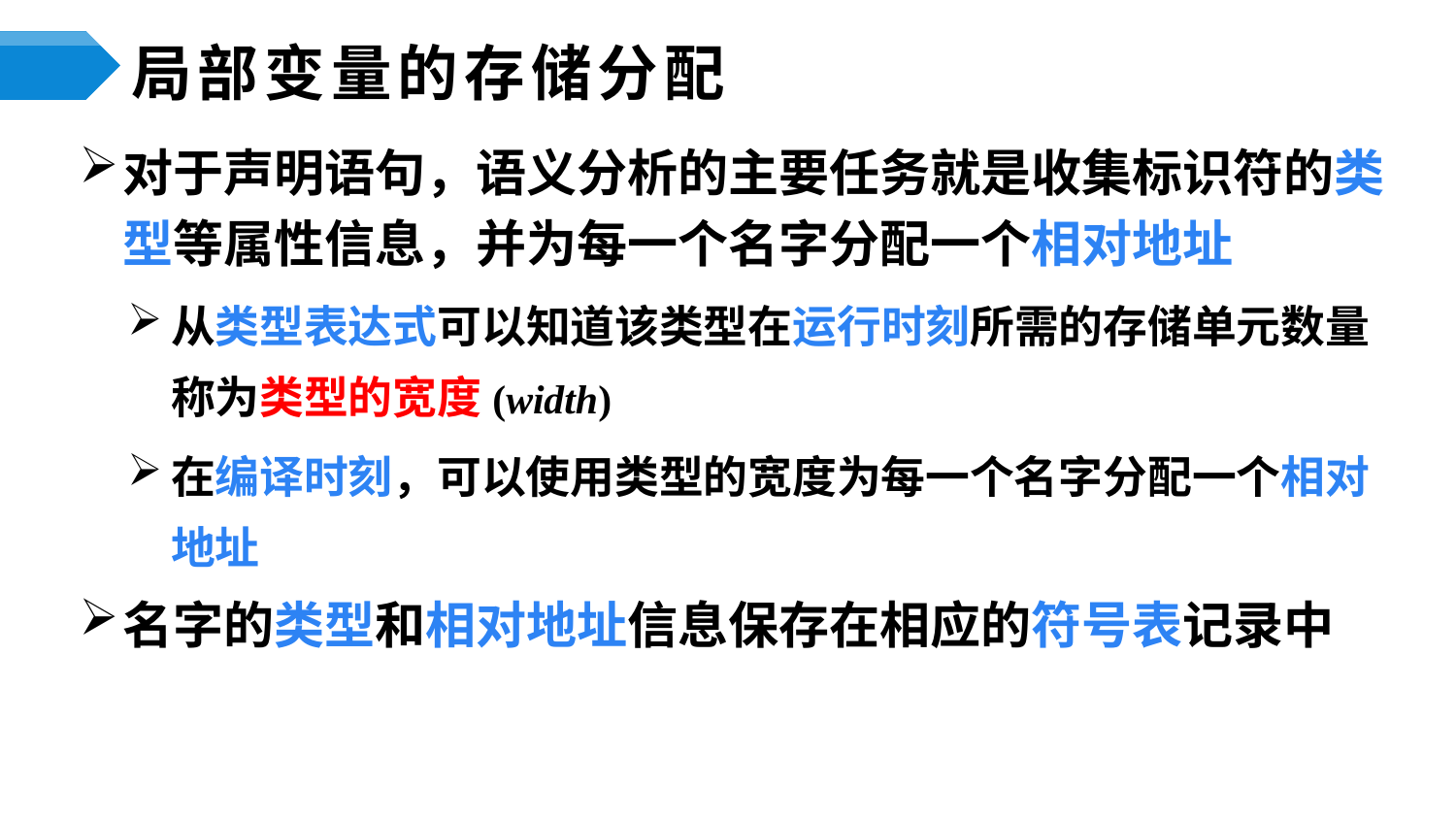

# 局部变量的存储分配
对于声明语句，语义分析的主要任务就是收集标识符的类型等属性信息，并为每一个名字分配一个相对地址
从类型表达式可以知道该类型在运行时刻所需的存储单元数量称为类型的宽度(width)
在编译时刻，可以使用类型的宽度为每一个名字分配一个相对地址
名字的类型和相对地址信息保存在相应的符号表记录中